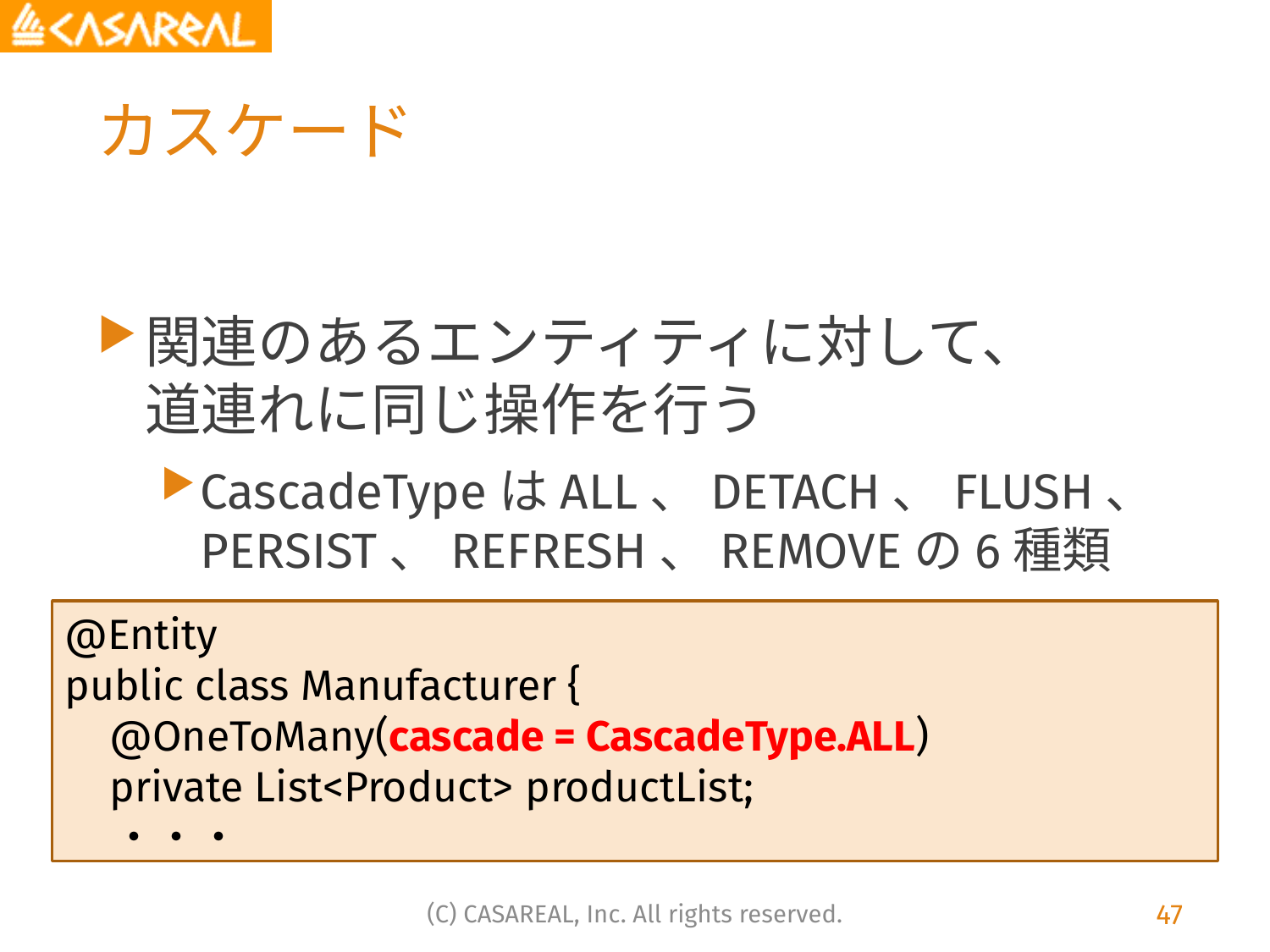

# カスケード
関連のあるエンティティに対して、
道連れに同じ操作を行う
CascadeTypeはALL、DETACH、FLUSH、PERSIST、REFRESH、REMOVEの6種類
@Entity
public class Manufacturer {
    @OneToMany(cascade = CascadeType.ALL)
    private List<Product> productList;
    ・・・
(C) CASAREAL, Inc. All rights reserved.
47